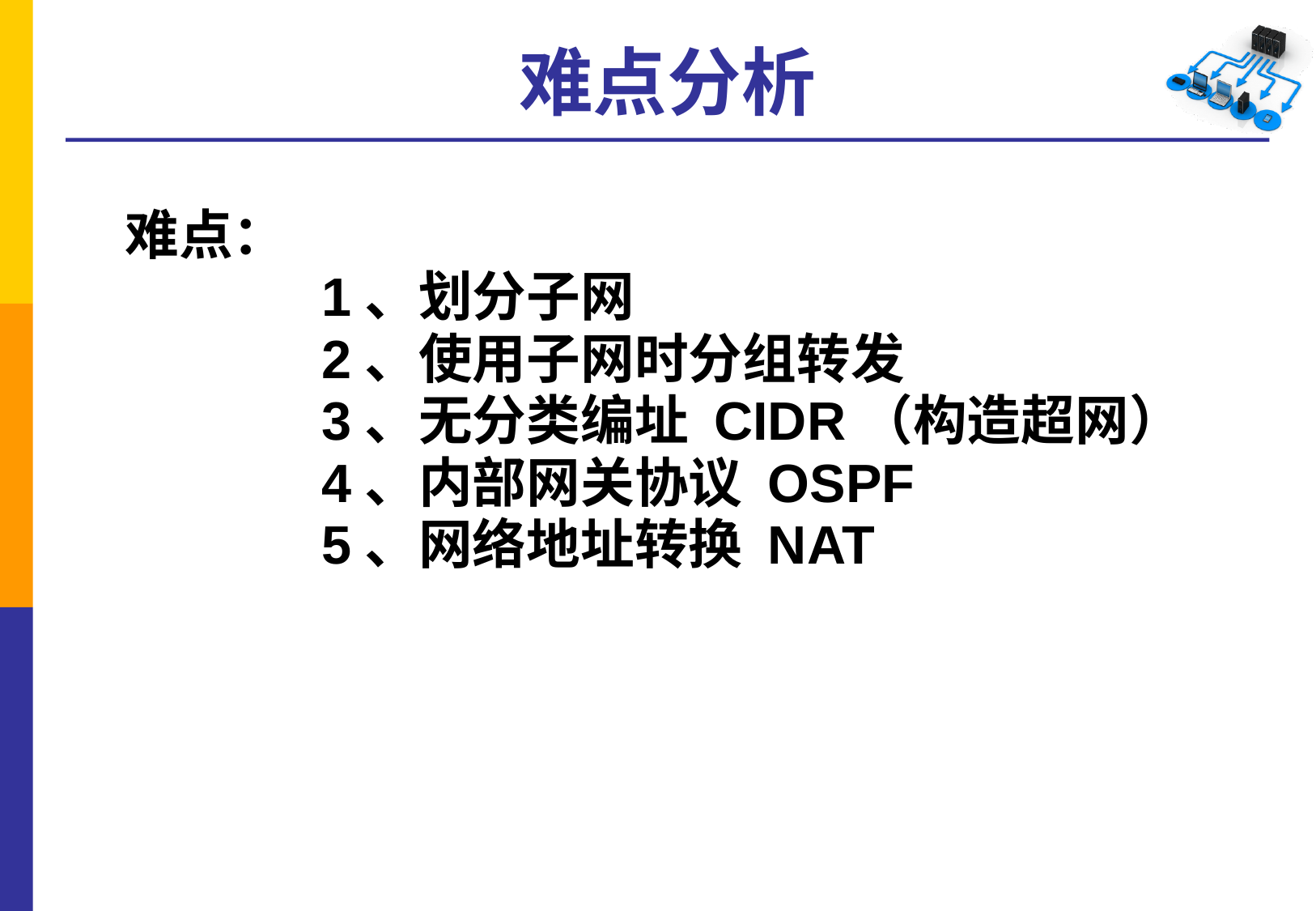

# 难点分析
难点：
		  1、划分子网
		  2、使用子网时分组转发
		  3、无分类编址 CIDR（构造超网）
		  4、内部网关协议 OSPF
		  5、网络地址转换 NAT